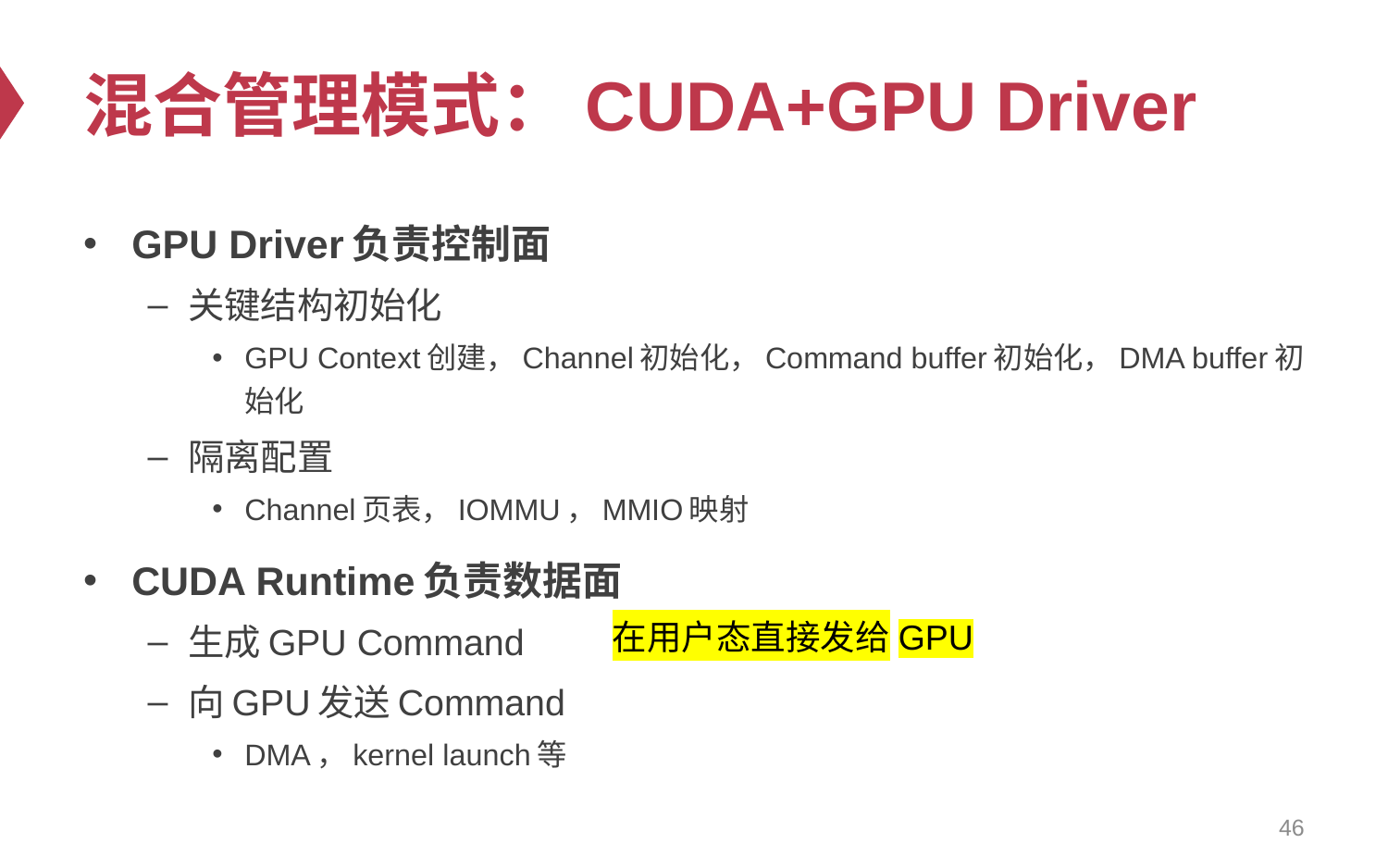

# 混合管理模式：CUDA+GPU Driver
GPU Driver负责控制面
关键结构初始化
GPU Context创建，Channel初始化，Command buffer初始化，DMA buffer初始化
隔离配置
Channel页表，IOMMU，MMIO映射
CUDA Runtime负责数据面
生成GPU Command
向GPU发送Command
DMA，kernel launch等
在用户态直接发给GPU
46